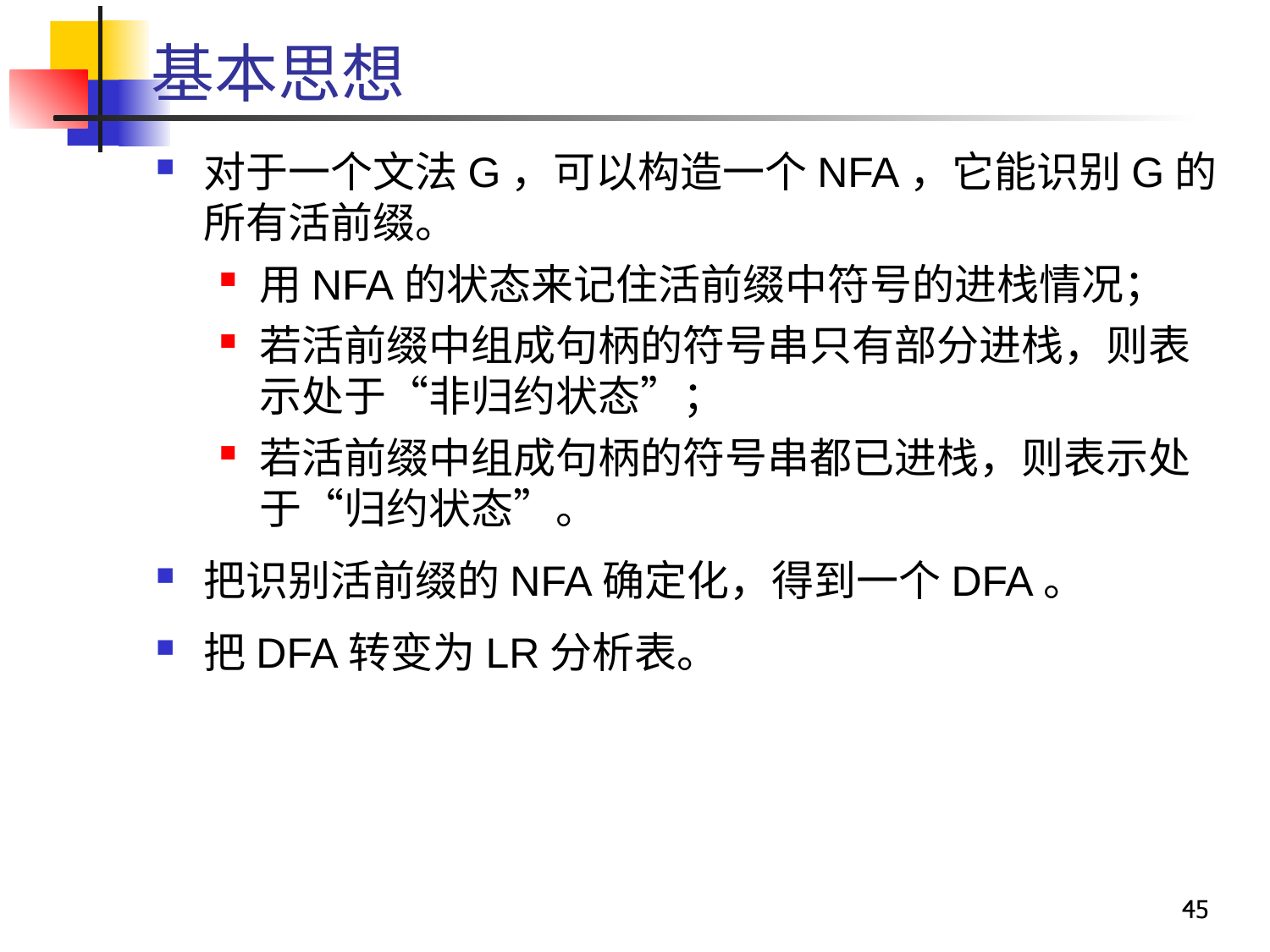

# 基本思想
对于一个文法G，可以构造一个NFA，它能识别G的所有活前缀。
用NFA的状态来记住活前缀中符号的进栈情况；
若活前缀中组成句柄的符号串只有部分进栈，则表示处于“非归约状态”；
若活前缀中组成句柄的符号串都已进栈，则表示处于“归约状态”。
把识别活前缀的NFA确定化，得到一个DFA。
把DFA转变为LR分析表。
45